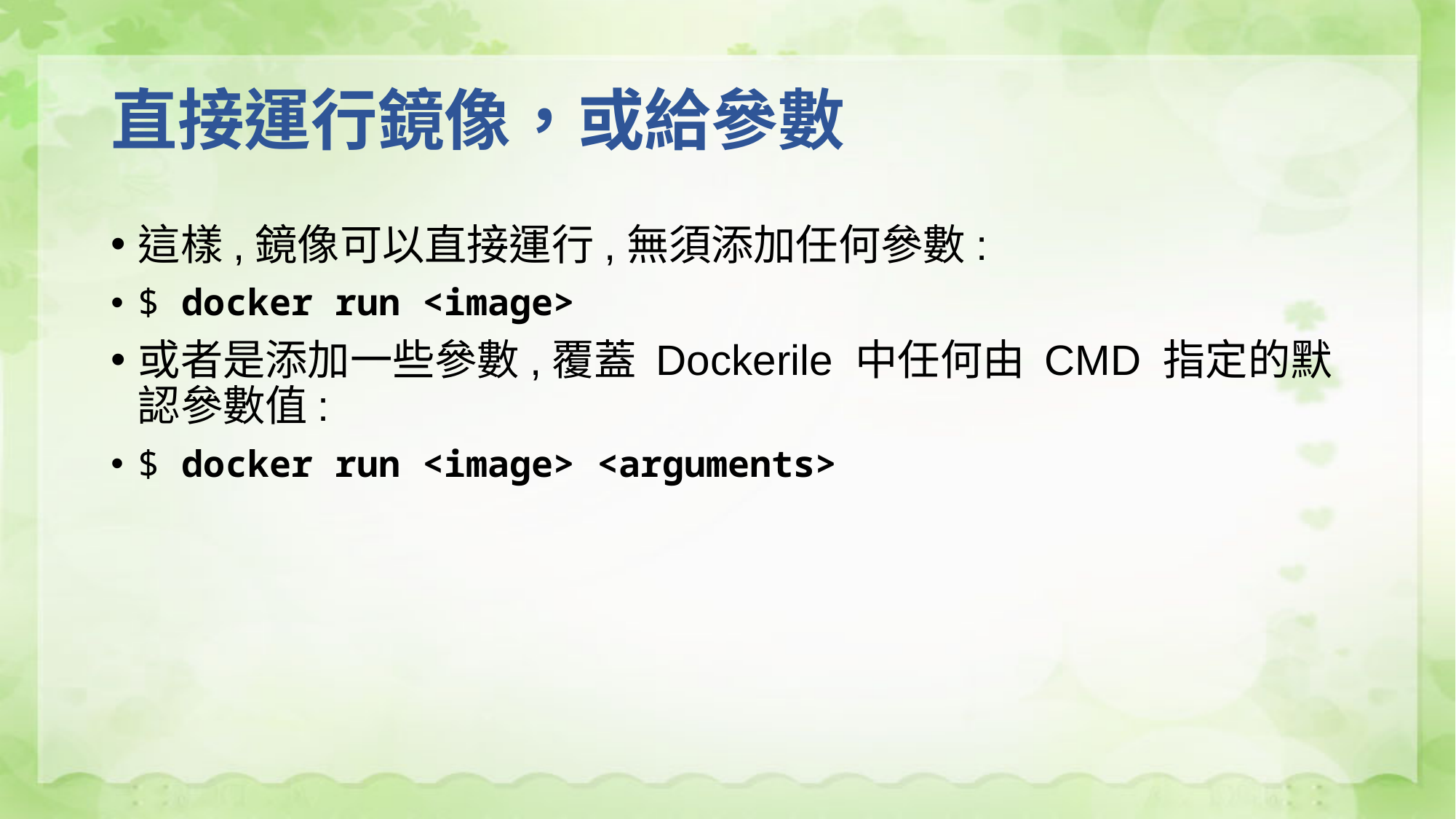

# 直接運行鏡像，或給參數
這樣,鏡像可以直接運行,無須添加任何參數:
$ docker run <image>
或者是添加一些參數,覆蓋 Dockerile 中任何由 CMD 指定的默認參數值:
$ docker run <image> <arguments>